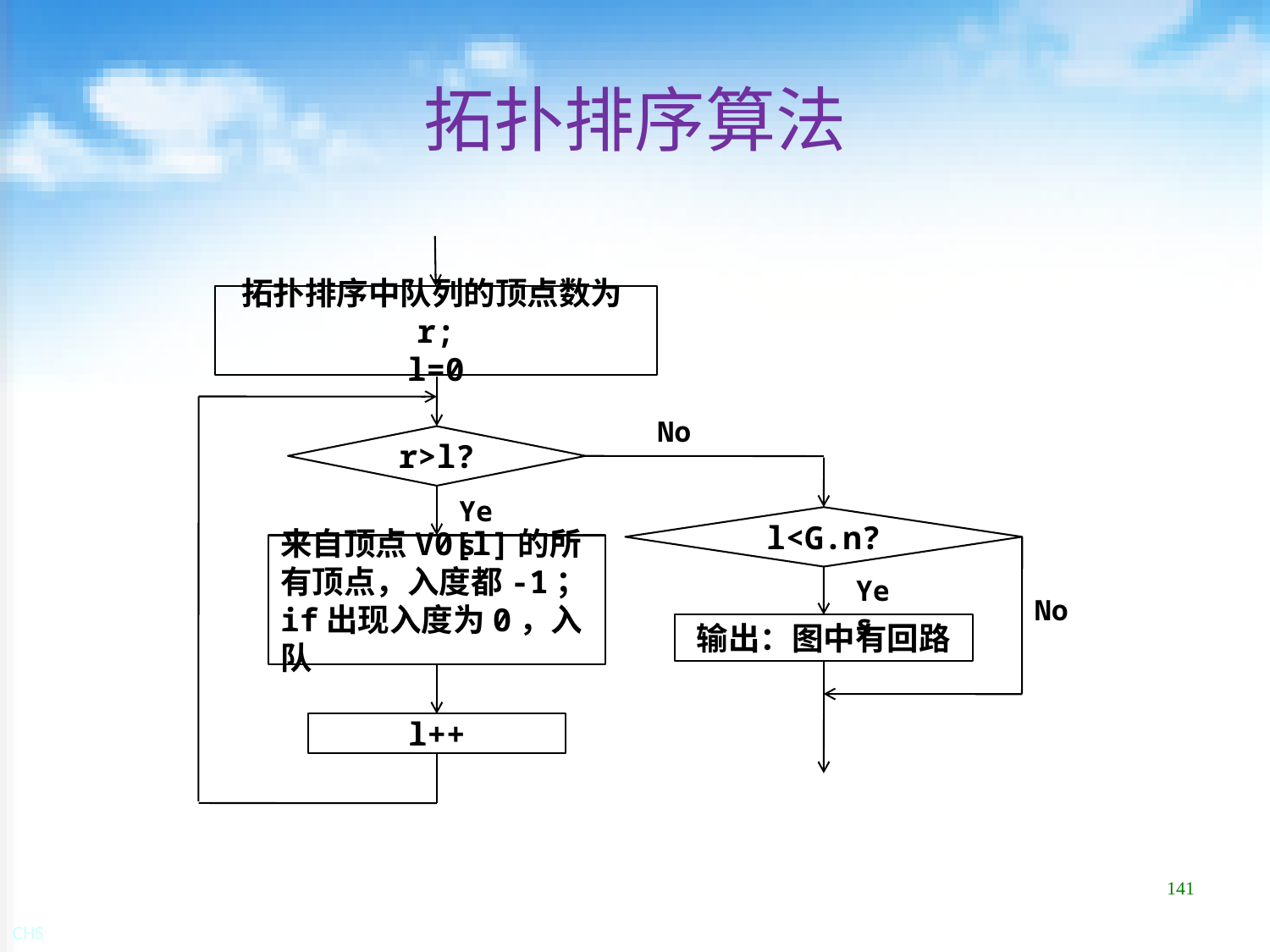

# 拓扑排序算法
拓扑排序中队列的顶点数为r;
l=0
No
r>l?
Yes
l<G.n?
来自顶点V0[l]的所有顶点，入度都-1；if出现入度为0，入队
Yes
No
输出：图中有回路
l++
141